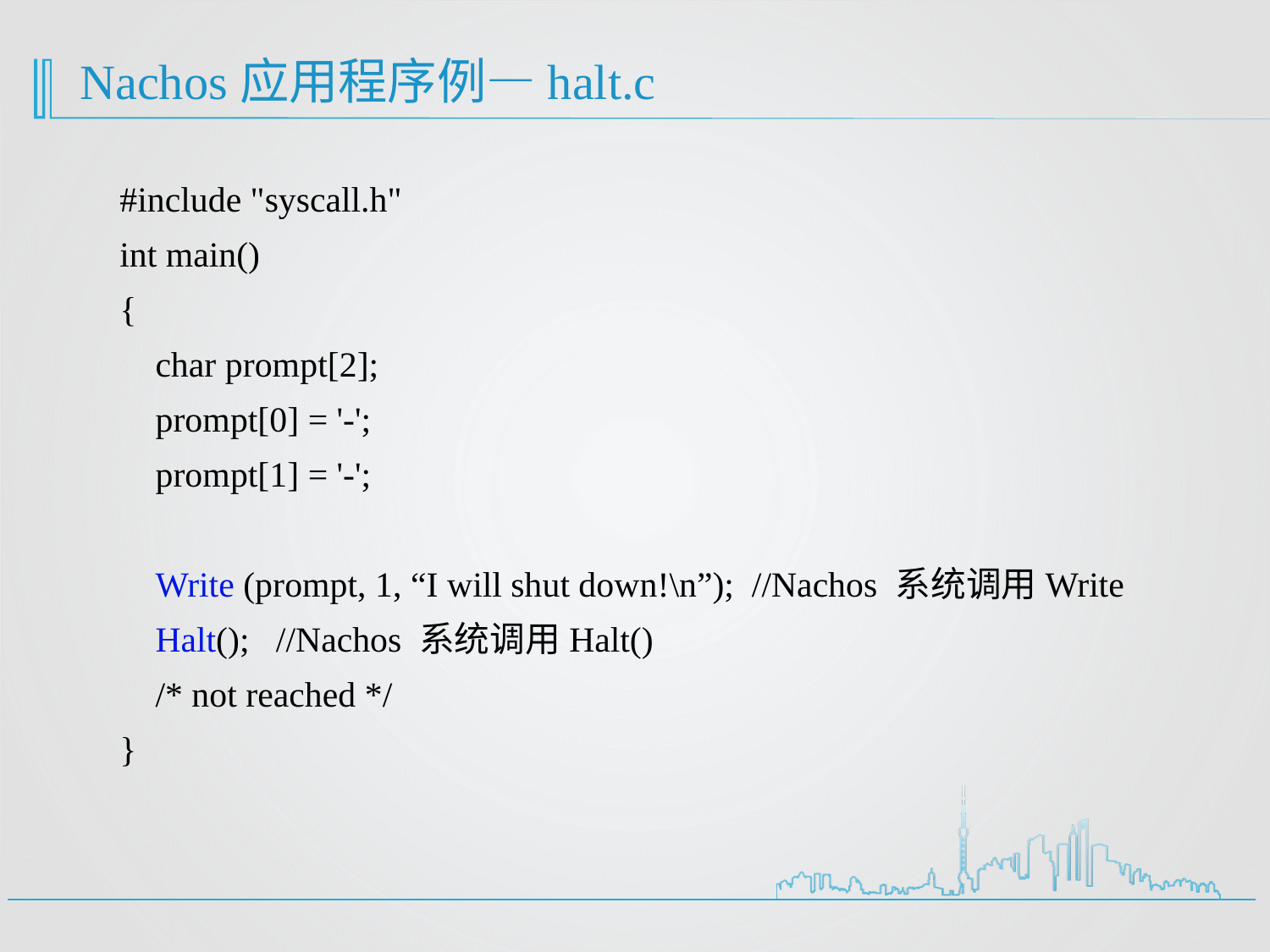

# Nachos应用程序例—halt.c
#include "syscall.h"
int main()
{
    char prompt[2];
    prompt[0] = '-';
    prompt[1] = '-';

    Write (prompt, 1, “I will shut down!\n”);  //Nachos 系统调用Write
    Halt();   //Nachos 系统调用Halt()
    /* not reached */
}